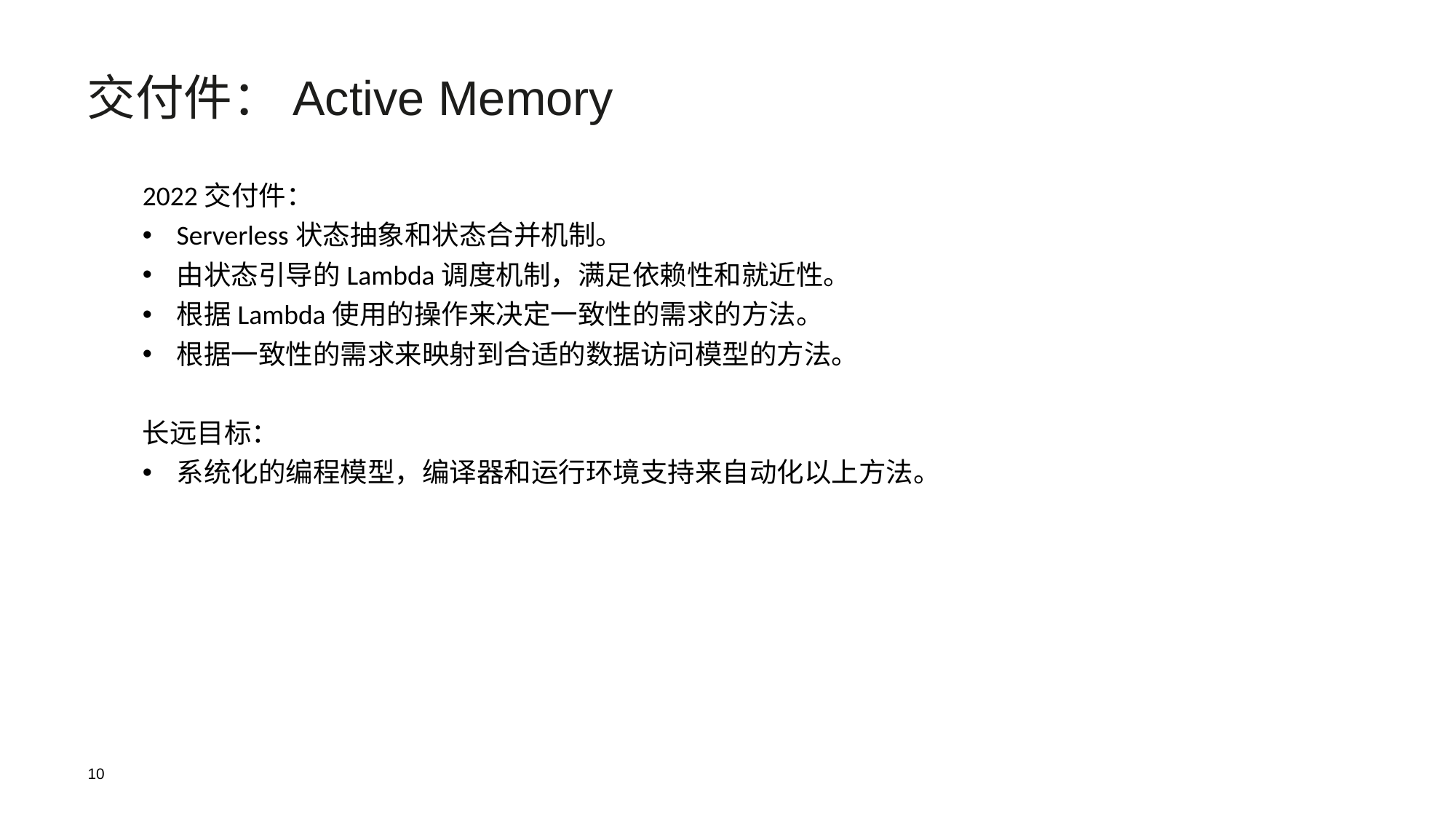

交付件：Active Memory
2022交付件：
Serverless状态抽象和状态合并机制。
由状态引导的Lambda调度机制，满足依赖性和就近性。
根据Lambda使用的操作来决定一致性的需求的方法。
根据一致性的需求来映射到合适的数据访问模型的方法。

长远目标：
系统化的编程模型，编译器和运行环境支持来自动化以上方法。

10